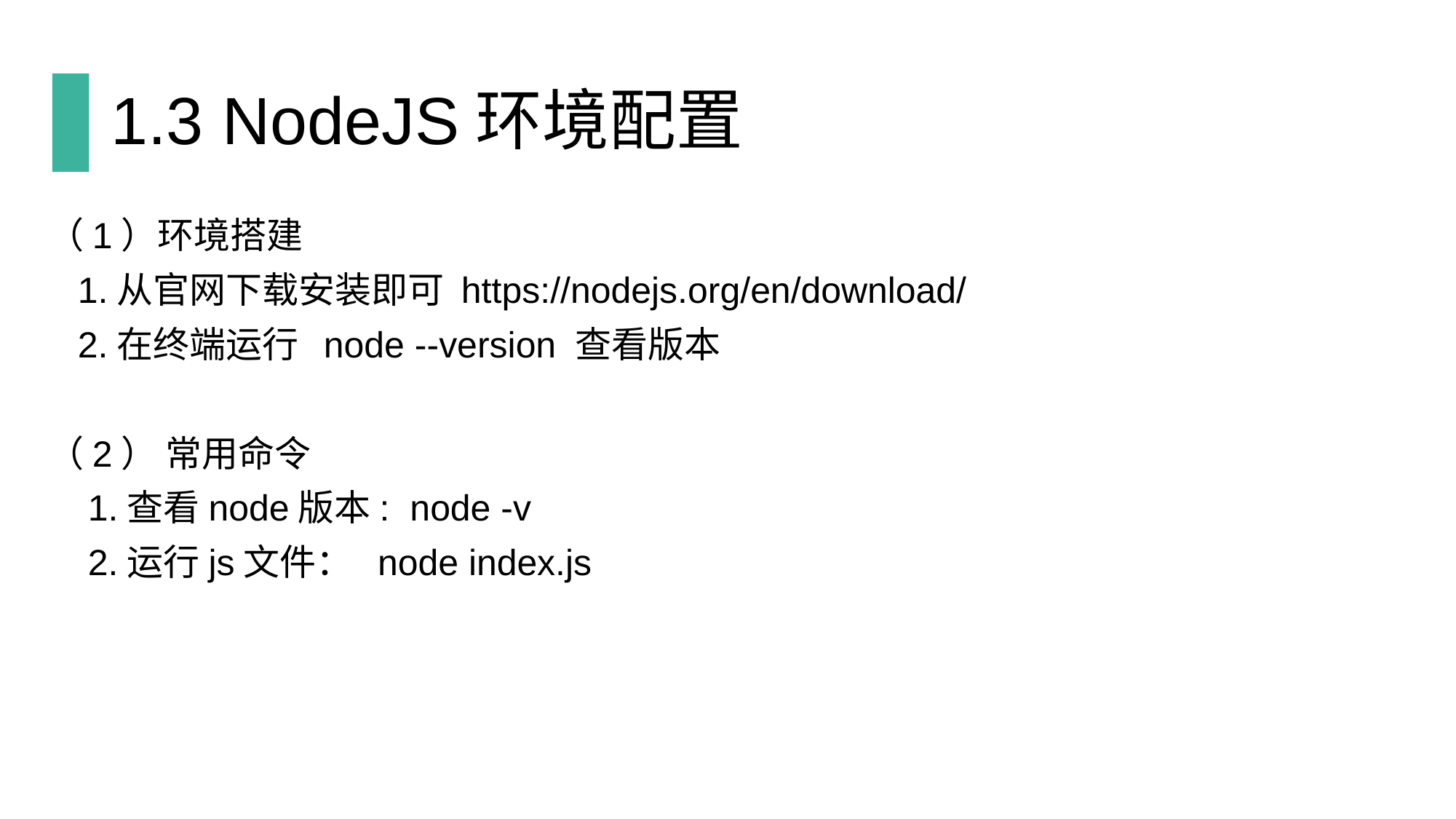

# 1.3 NodeJS环境配置
（1）环境搭建
   1.从官网下载安装即可 https://nodejs.org/en/download/
   2.在终端运行  node --version 查看版本

（2） 常用命令
    1.查看node版本:  node -v
    2.运行js文件：  node index.js